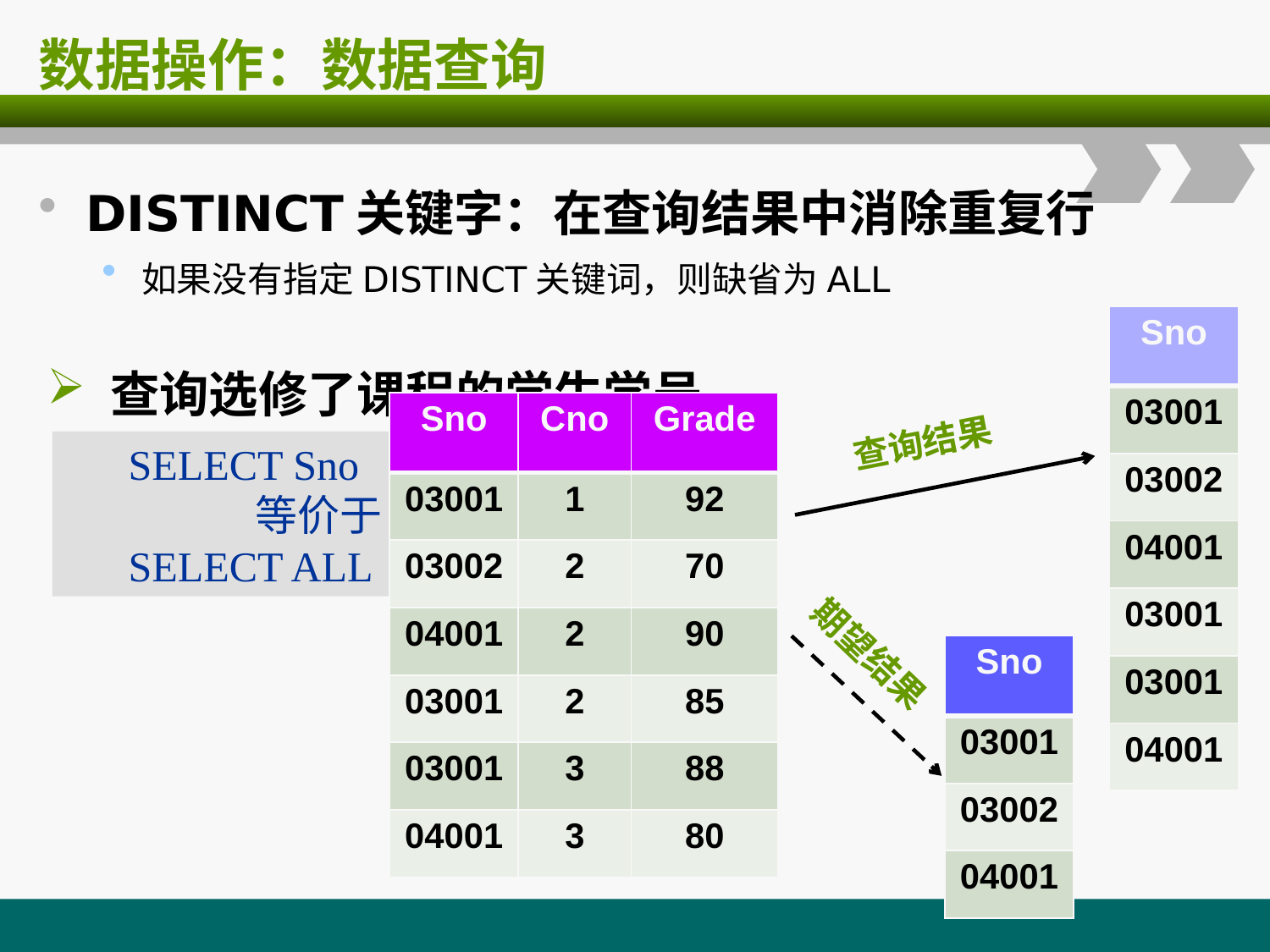

# 数据操作：数据查询
DISTINCT关键字：在查询结果中消除重复行
如果没有指定DISTINCT关键词，则缺省为ALL

| Sno |
| --- |
| 03001 |
| 03002 |
| 04001 |
| 03001 |
| 03001 |
| 04001 |
查询选修了课程的学生学号
| Sno | Cno | Grade |
| --- | --- | --- |
| 03001 | 1 | 92 |
| 03002 | 2 | 70 |
| 04001 | 2 | 90 |
| 03001 | 2 | 85 |
| 03001 | 3 | 88 |
| 04001 | 3 | 80 |
查询结果
SELECT Sno   FROM SC；
	等价于：
SELECT ALL  Sno  FROM SC；
期望结果
| Sno |
| --- |
| 03001 |
| 03002 |
| 04001 |